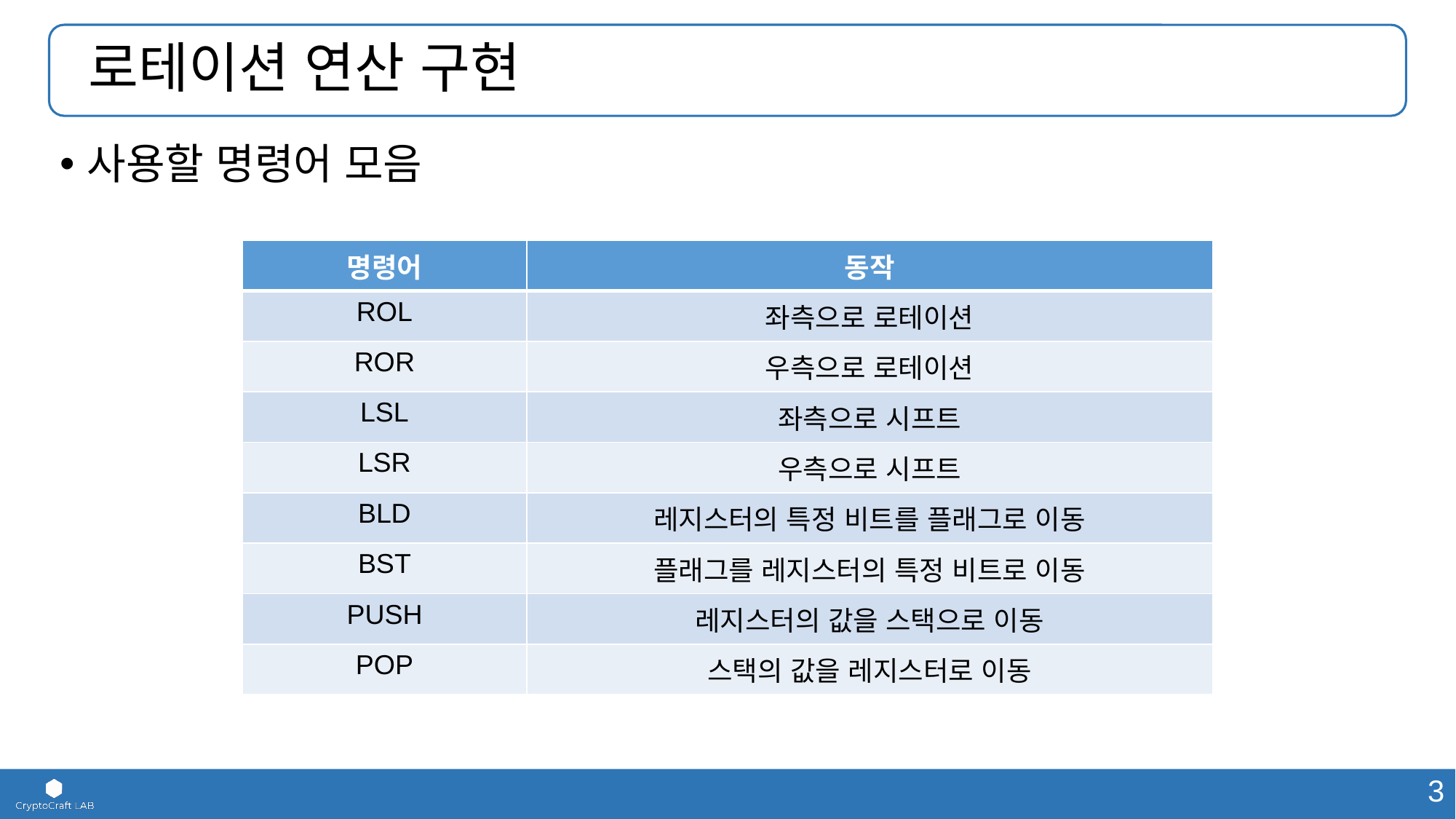

# 로테이션 연산 구현
사용할 명령어 모음

| 명령어 | 동작 |
| --- | --- |
| ROL | 좌측으로 로테이션 |
| ROR | 우측으로 로테이션 |
| LSL | 좌측으로 시프트 |
| LSR | 우측으로 시프트 |
| BLD | 레지스터의 특정 비트를 플래그로 이동 |
| BST | 플래그를 레지스터의 특정 비트로 이동 |
| PUSH | 레지스터의 값을 스택으로 이동 |
| POP | 스택의 값을 레지스터로 이동 |